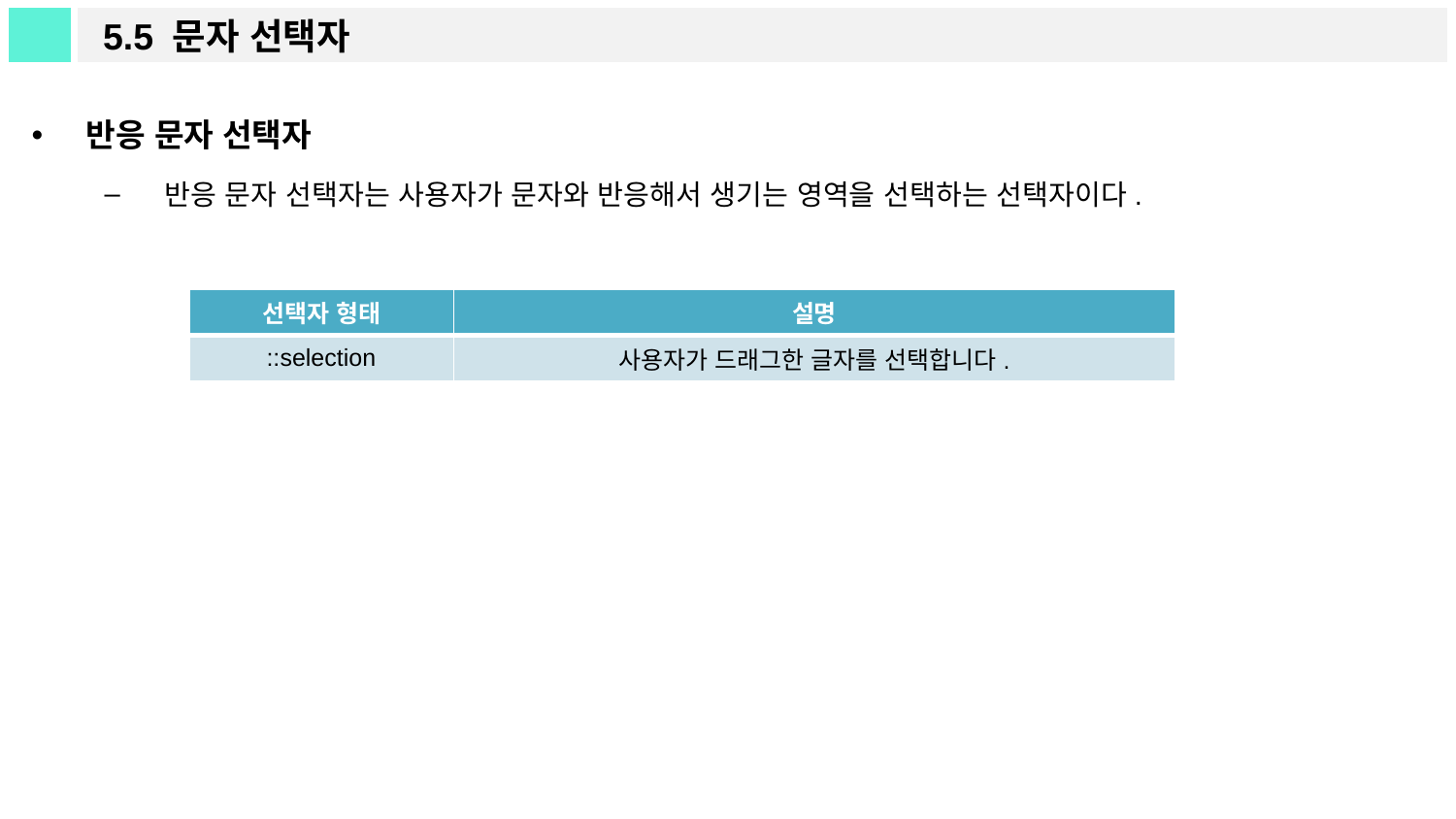

# 5.5 문자 선택자
반응 문자 선택자
 반응 문자 선택자는 사용자가 문자와 반응해서 생기는 영역을 선택하는 선택자이다.

| 선택자 형태 | 설명 |
| --- | --- |
| ::selection | 사용자가 드래그한 글자를 선택합니다. |